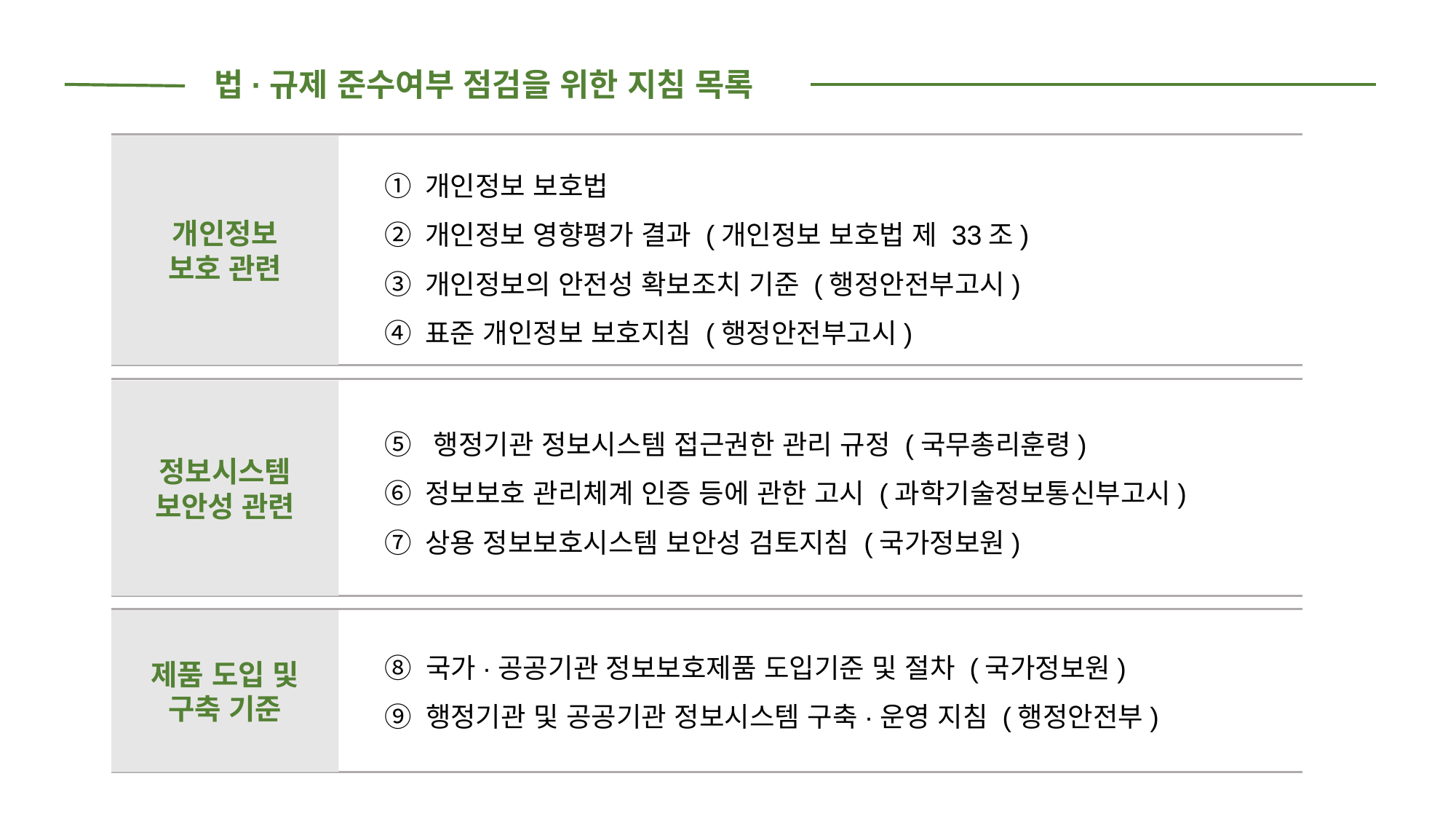

법·규제 준수여부 점검을 위한 지침 목록

개인정보
보호 관련
개인정보 보호법
개인정보 영향평가 결과 (개인정보 보호법 제 33조)
개인정보의 안전성 확보조치 기준 (행정안전부고시)
표준 개인정보 보호지침 (행정안전부고시)

정보시스템
보안성 관련
⑤  행정기관 정보시스템 접근권한 관리 규정 (국무총리훈령)
정보보호 관리체계 인증 등에 관한 고시 (과학기술정보통신부고시)
상용 정보보호시스템 보안성 검토지침 (국가정보원)

제품 도입 및
구축 기준
⑧ 국가·공공기관 정보보호제품 도입기준 및 절차 (국가정보원)
⑨ 행정기관 및 공공기관 정보시스템 구축·운영 지침 (행정안전부)